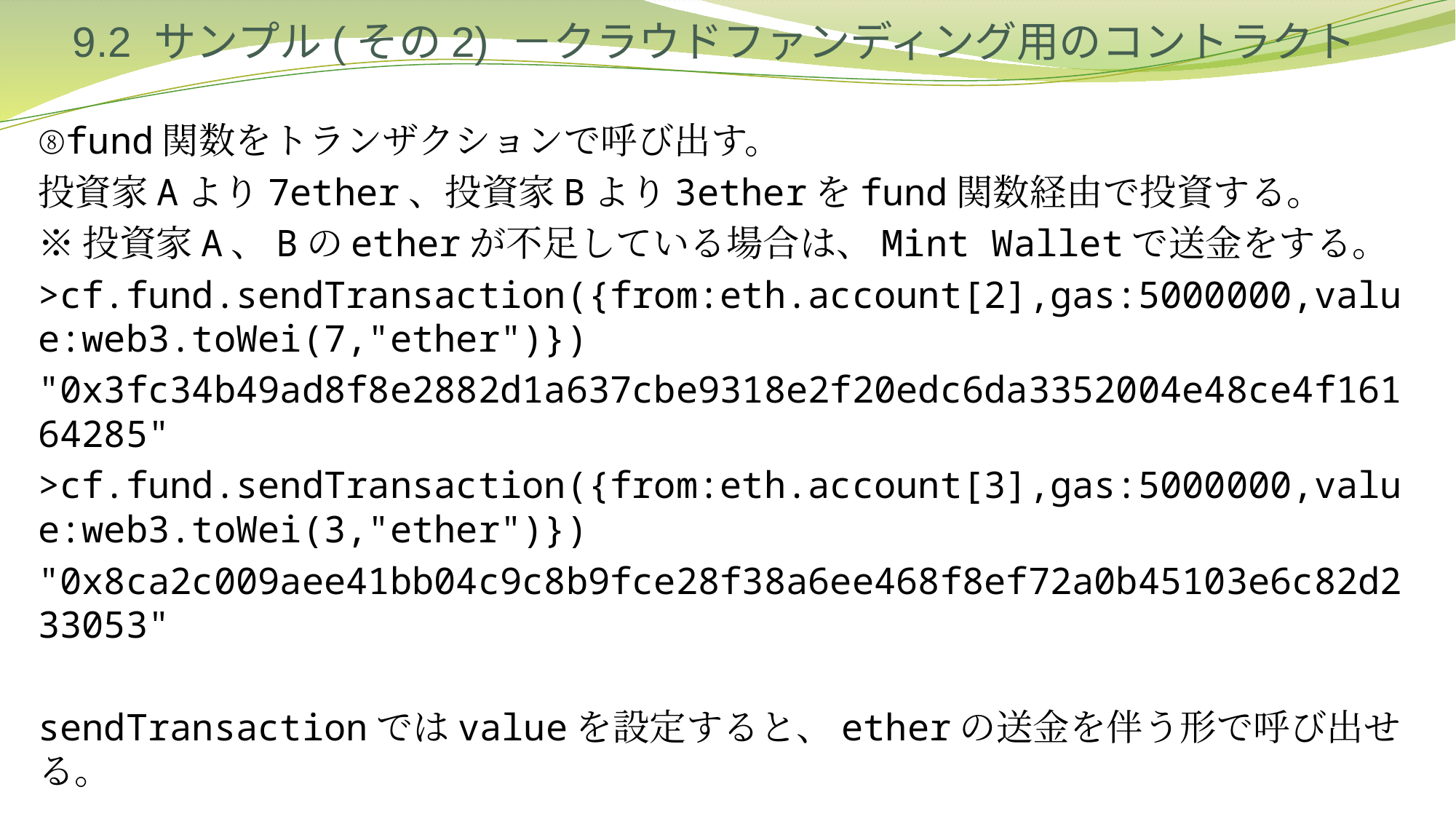

# 9.2 サンプル(その2) －クラウドファンディング用のコントラクト

⑧fund関数をトランザクションで呼び出す。
投資家Aより7ether、投資家Bより3etherをfund関数経由で投資する。
※投資家A、Bのetherが不足している場合は、Mint Walletで送金をする。
>cf.fund.sendTransaction({from:eth.account[2],gas:5000000,value:web3.toWei(7,"ether")})
"0x3fc34b49ad8f8e2882d1a637cbe9318e2f20edc6da3352004e48ce4f16164285"
>cf.fund.sendTransaction({from:eth.account[3],gas:5000000,value:web3.toWei(3,"ether")})
"0x8ca2c009aee41bb04c9c8b9fce28f38a6ee468f8ef72a0b45103e6c82d233053"

sendTransactionではvalueを設定すると、etherの送金を伴う形で呼び出せる。